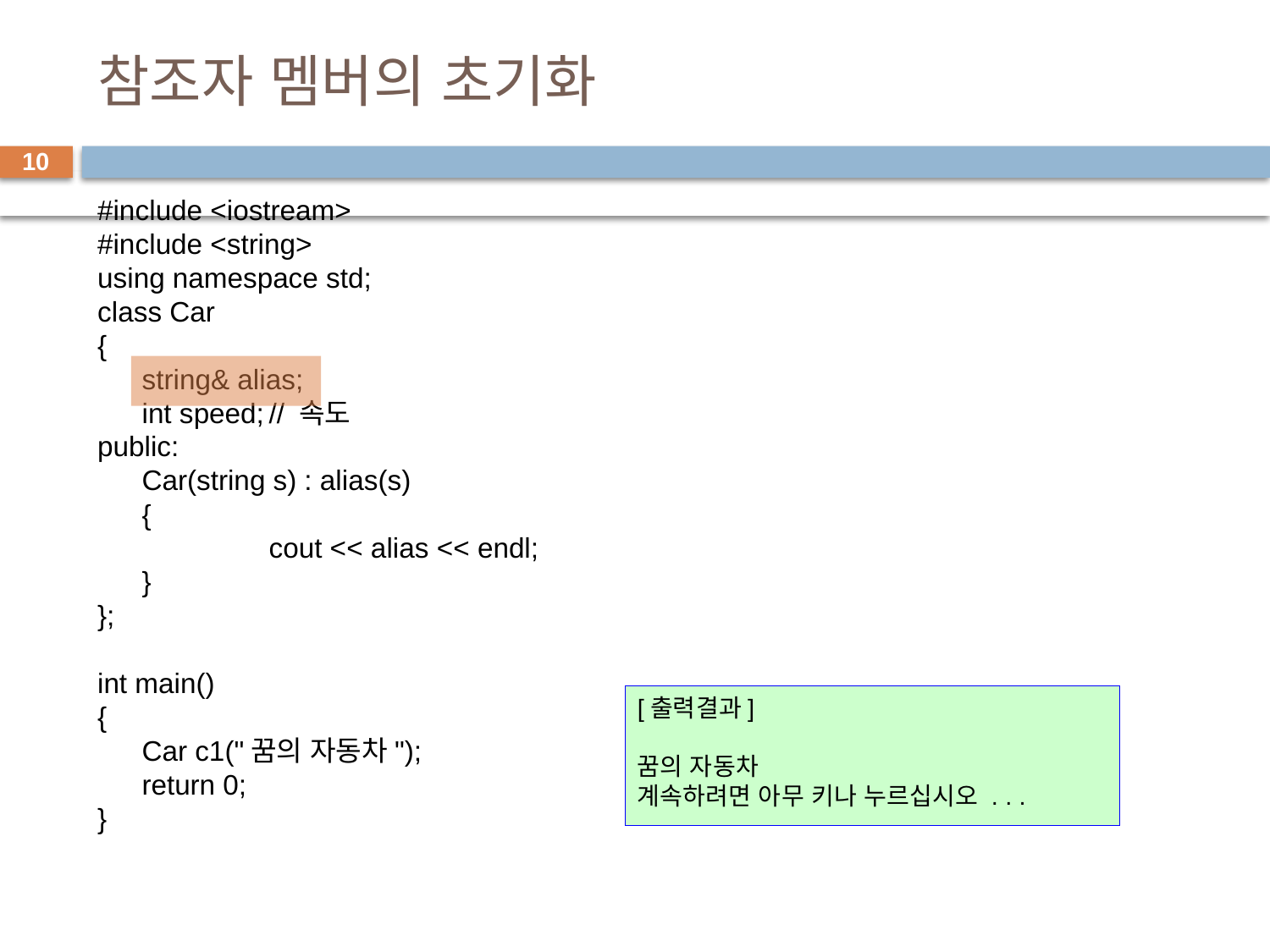

# 참조자 멤버의 초기화
10
#include <iostream>
#include <string>
using namespace std;
class Car
{
	string& alias;
	int speed;	// 속도
public:
	Car(string s) : alias(s)
	{
		cout << alias << endl;
	}
};

int main()
{
	Car c1("꿈의 자동차");
	return 0;
}

[출력결과]

꿈의 자동차
계속하려면 아무 키나 누르십시오 . . .